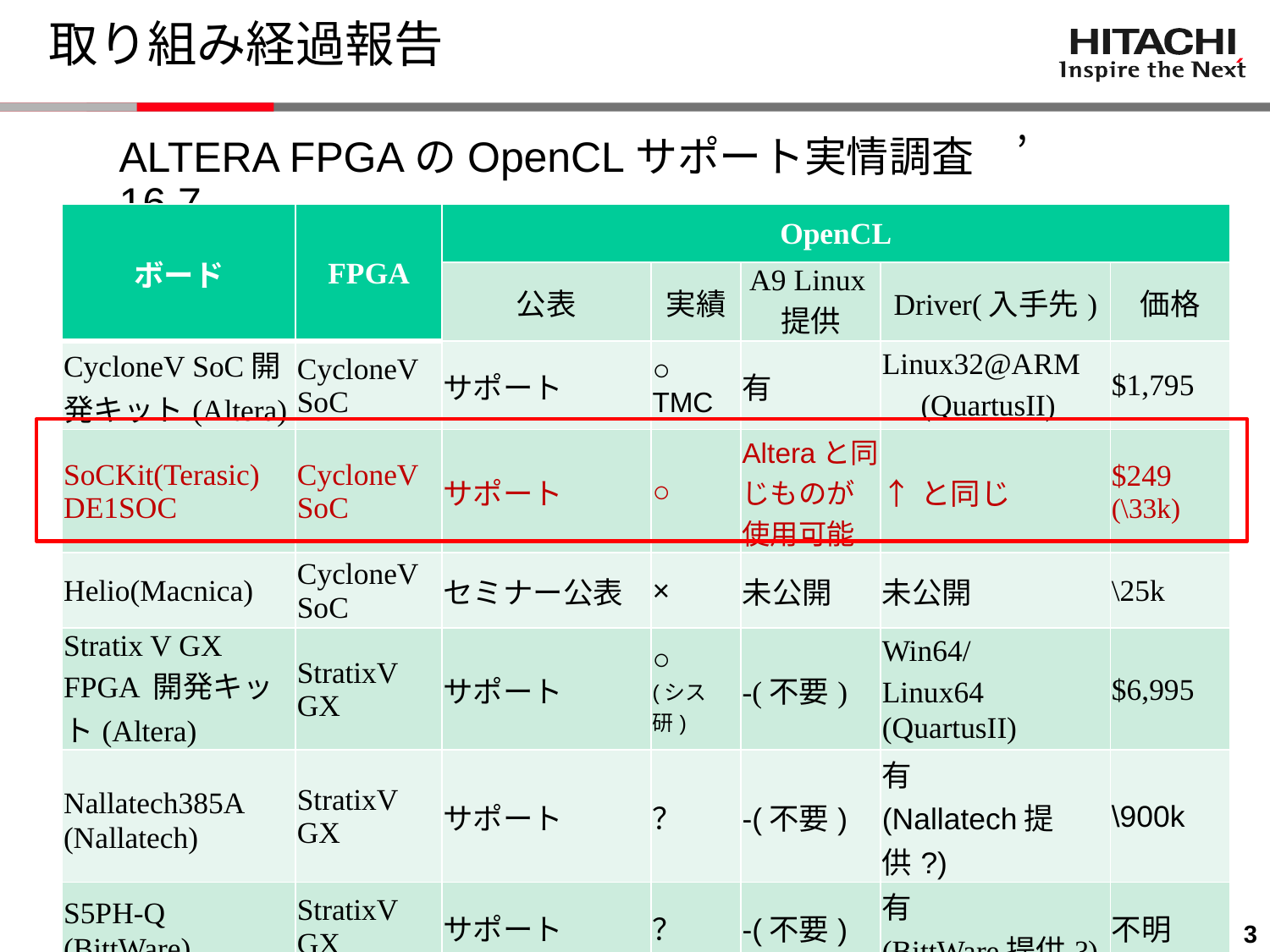

取り組み経過報告
# ALTERA FPGAのOpenCLサポート実情調査　’16.7
| ボード | FPGA | OpenCL |  |  |  |  |
| --- | --- | --- | --- | --- | --- | --- |
|  |  | 公表 | 実績 | A9 Linux提供 | Driver(入手先) | 価格 |
| CycloneV SoC開発キット(Altera) | CycloneV SoC | サポート | ○ TMC | 有 | Linux32@ARM　(QuartusII) | $1,795 |
| SoCKit(Terasic) DE1SOC | CycloneV SoC | サポート | ○ | Alteraと同じものが使用可能 | ↑と同じ | $249 (\33k) |
| Helio(Macnica) | CycloneV SoC | セミナー公表 | × | 未公開 | 未公開 | \25k |
| Stratix V GX FPGA 開発キット(Altera) | StratixV GX | サポート | ○ (シス研) | -(不要) | Win64/Linux64　(QuartusII) | $6,995 |
| Nallatech385A　(Nallatech) | StratixV GX | サポート | ？ | -(不要) | 有　　　　　(Nallatech提供?) | \900k |
| S5PH-Q　(BittWare) | StratixV GX | サポート | ？ | -(不要) | 有　　　　　(BittWare提供?) | 不明 |

3